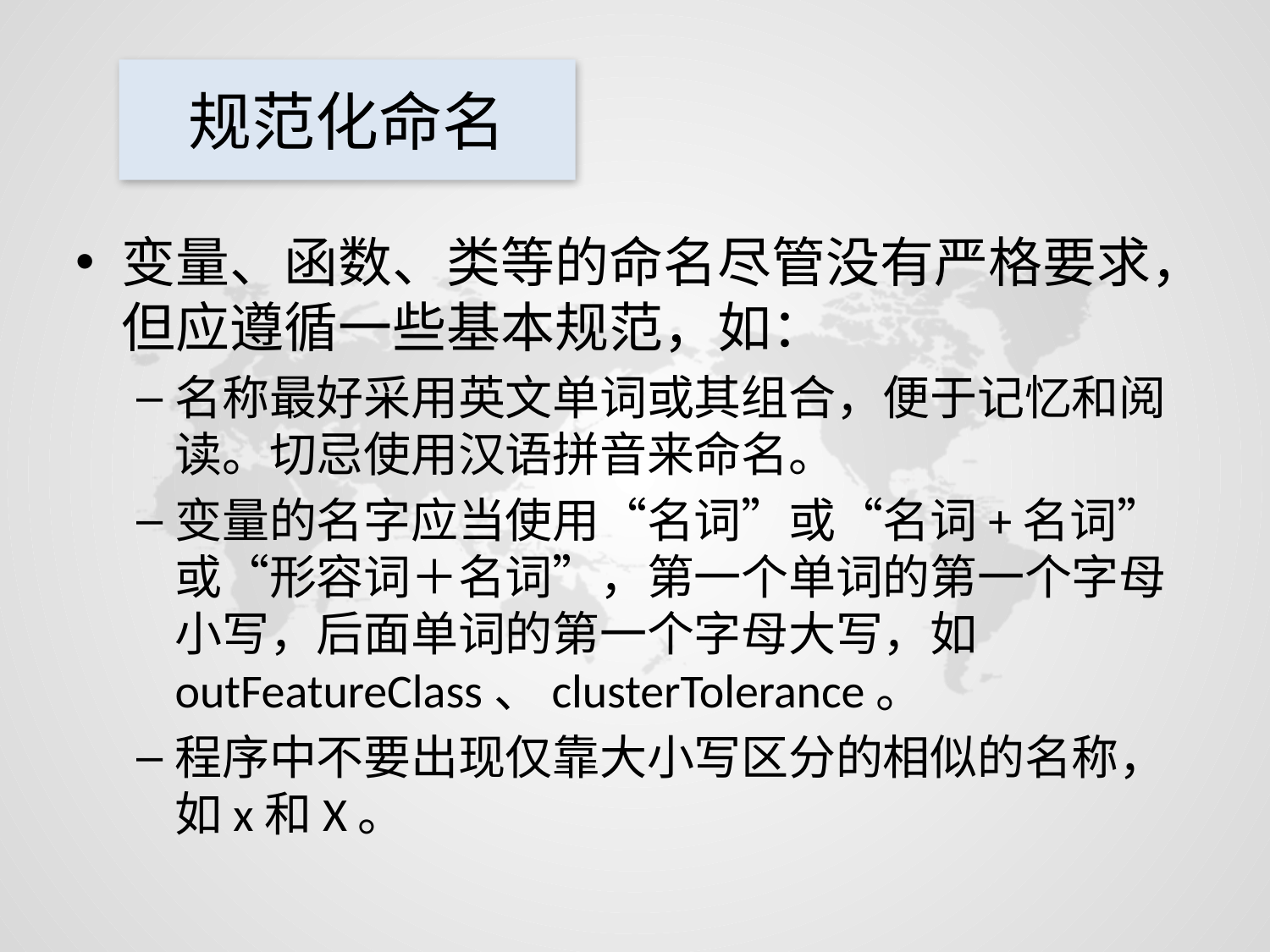

# 规范化命名
变量、函数、类等的命名尽管没有严格要求，但应遵循一些基本规范，如：
名称最好采用英文单词或其组合，便于记忆和阅读。切忌使用汉语拼音来命名。
变量的名字应当使用“名词”或“名词+名词”或“形容词＋名词”，第一个单词的第一个字母小写，后面单词的第一个字母大写，如outFeatureClass、clusterTolerance。
程序中不要出现仅靠大小写区分的相似的名称，如x和X。